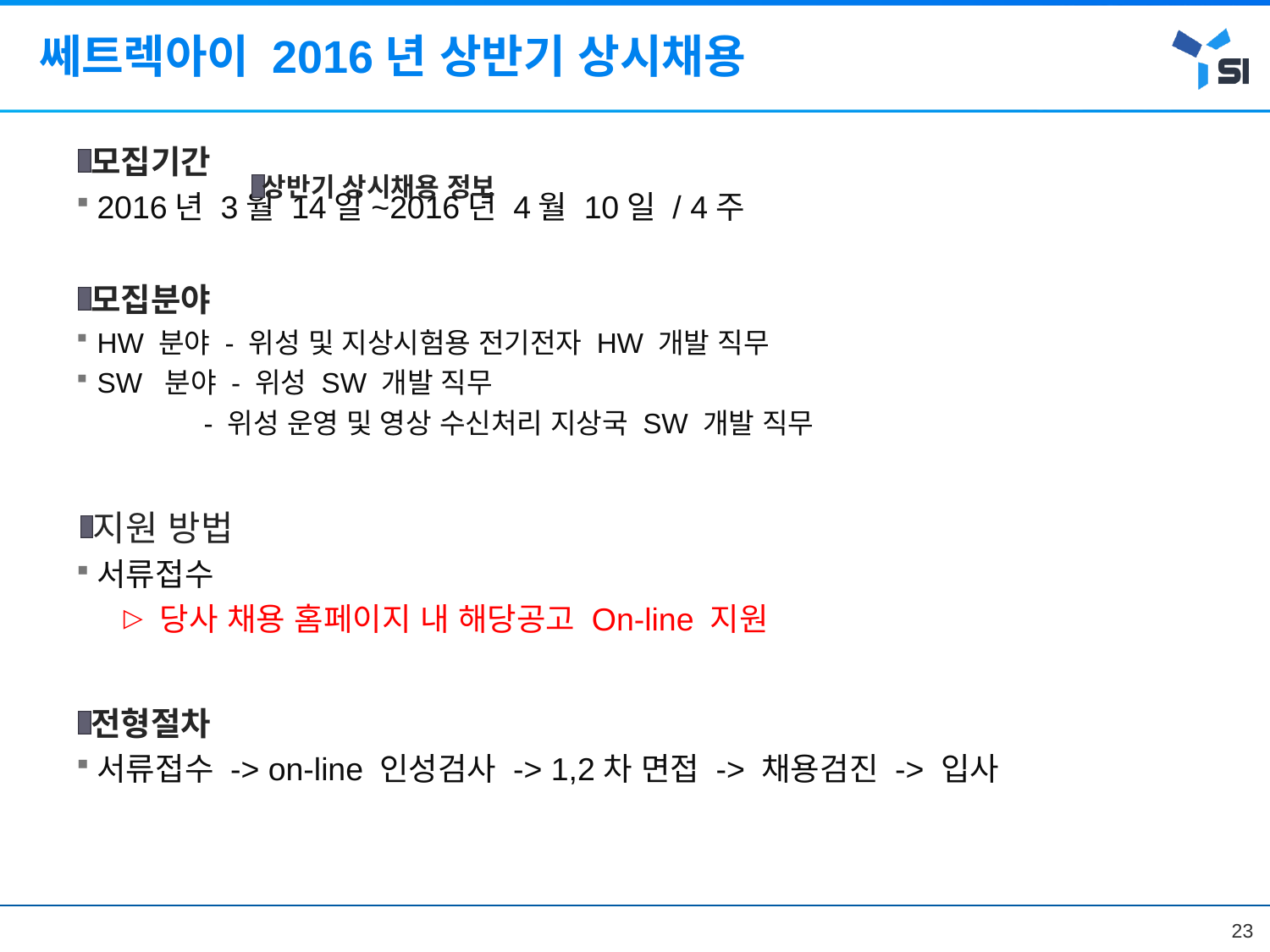

# 쎄트렉아이 2016년 상반기 상시채용
모집기간
2016년 3월 14일~2016년 4월 10일 / 4주

모집분야
HW 분야 - 위성 및 지상시험용 전기전자 HW 개발 직무
SW  분야 - 위성 SW 개발 직무
                - 위성 운영 및 영상 수신처리 지상국 SW 개발 직무

지원 방법
서류접수
당사 채용 홈페이지 내 해당공고 On-line 지원

전형절차
서류접수 -> on-line 인성검사 -> 1,2차 면접 -> 채용검진 -> 입사
상반기 상시채용 정보